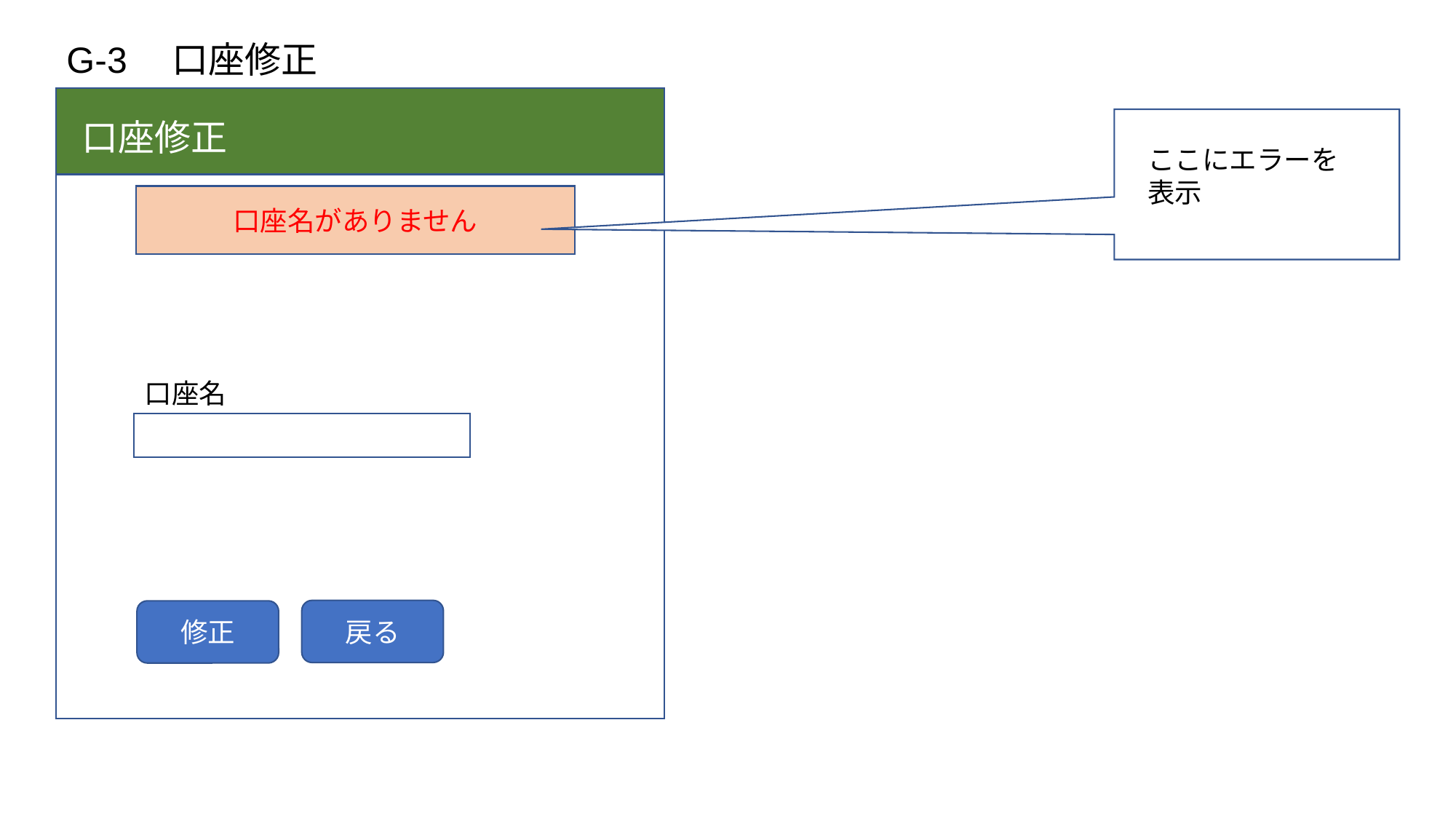

G-3　口座修正

口座修正

ここにエラーを表示
口座名がありません
口座名

戻る
修正